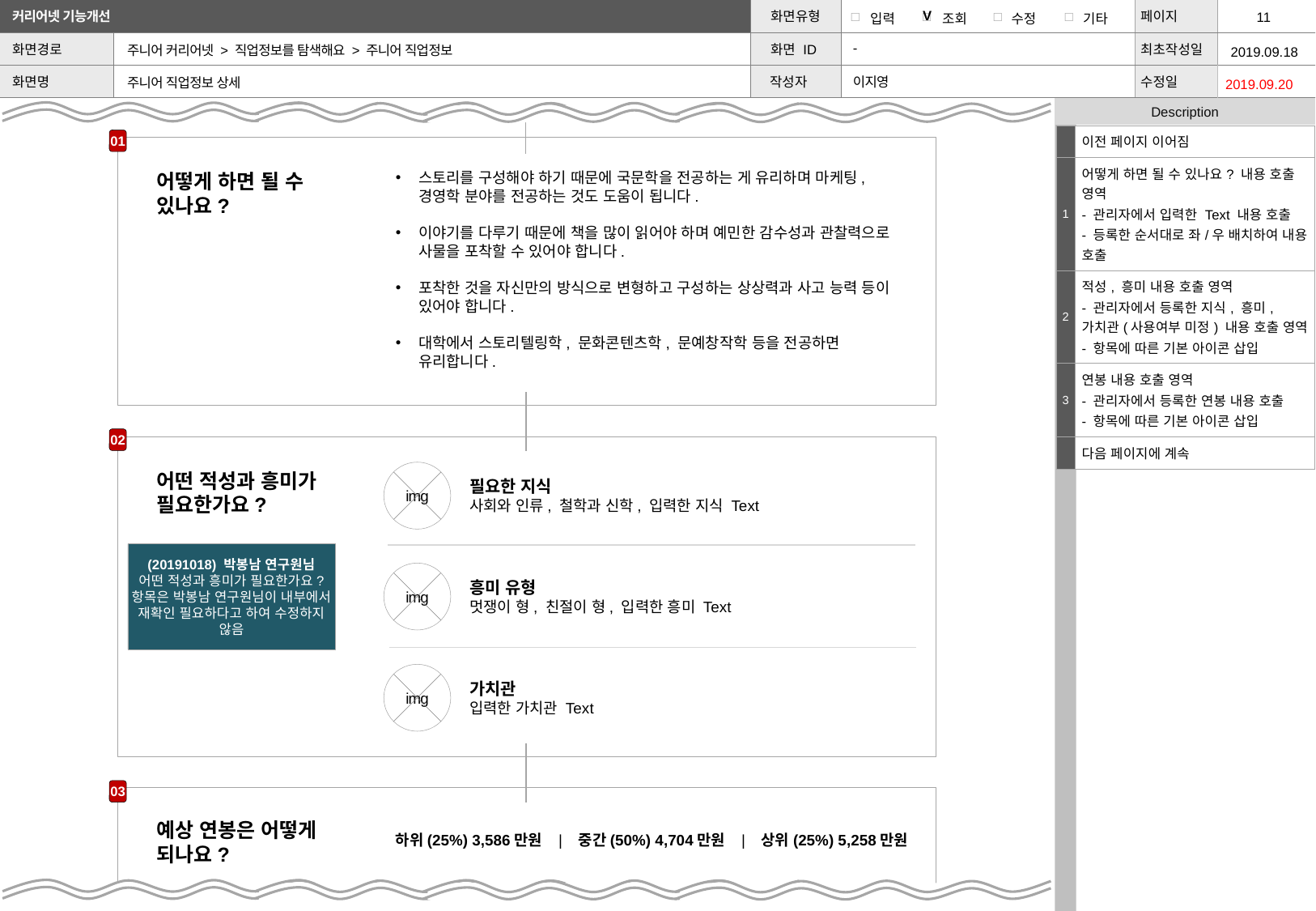

|  |  | V |  |  |  |  |  |
| --- | --- | --- | --- | --- | --- | --- | --- |
2019.09.18
주니어 커리어넷 > 직업정보를 탐색해요 > 주니어 직업정보
-
이지영
주니어 직업정보 상세
2019.09.20

|  | 이전 페이지 이어짐 |
| --- | --- |
| 1 | 어떻게 하면 될 수 있나요? 내용 호출 영역 - 관리자에서 입력한 Text 내용 호출 - 등록한 순서대로 좌/우 배치하여 내용 호출 |
| 2 | 적성, 흥미 내용 호출 영역 - 관리자에서 등록한 지식, 흥미, 가치관(사용여부 미정) 내용 호출 영역 - 항목에 따른 기본 아이콘 삽입 |
| 3 | 연봉 내용 호출 영역 - 관리자에서 등록한 연봉 내용 호출 - 항목에 따른 기본 아이콘 삽입 |
|  | 다음 페이지에 계속 |
01

어떻게 하면 될 수 있나요?
스토리를 구성해야 하기 때문에 국문학을 전공하는 게 유리하며 마케팅, 경영학 분야를 전공하는 것도 도움이 됩니다.
이야기를 다루기 때문에 책을 많이 읽어야 하며 예민한 감수성과 관찰력으로 사물을 포착할 수 있어야 합니다.
포착한 것을 자신만의 방식으로 변형하고 구성하는 상상력과 사고 능력 등이 있어야 합니다.
대학에서 스토리텔링학, 문화콘텐츠학, 문예창작학 등을 전공하면 유리합니다.
02

어떤 적성과 흥미가
필요한가요?
img
필요한 지식
사회와 인류, 철학과 신학, 입력한 지식 Text
(20191018) 박봉남 연구원님
어떤 적성과 흥미가 필요한가요? 항목은 박봉남 연구원님이 내부에서 재확인 필요하다고 하여 수정하지 않음
img
흥미 유형
멋쟁이 형, 친절이 형, 입력한 흥미 Text
img
가치관
입력한 가치관 Text
03

예상 연봉은 어떻게 되나요?
하위(25%) 3,586만원   |   중간(50%) 4,704만원   |   상위(25%) 5,258만원